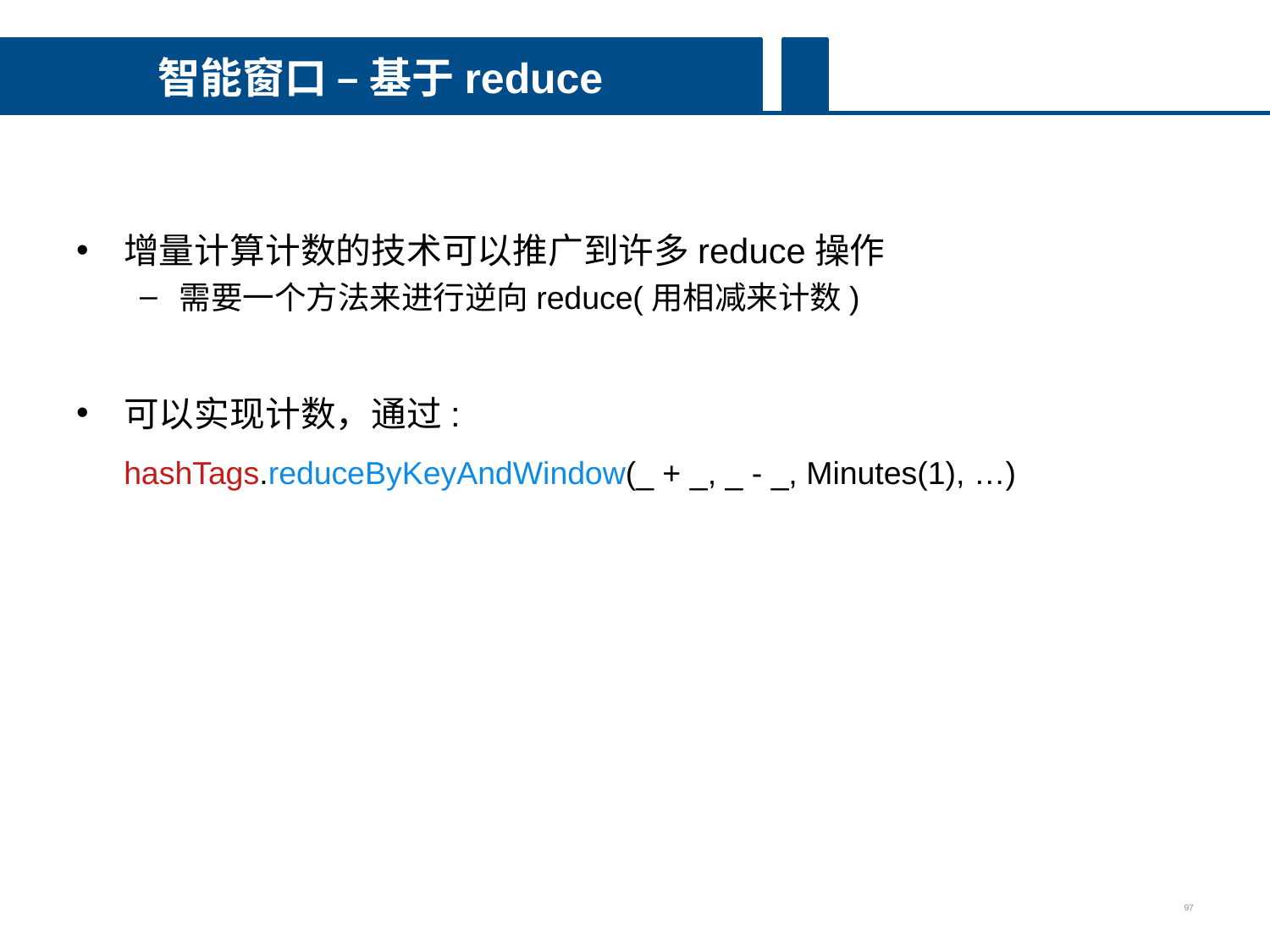

智能窗口 – 基于reduce

增量计算计数的技术可以推广到许多reduce操作
需要一个方法来进行逆向reduce(用相减来计数)

可以实现计数，通过:
	hashTags.reduceByKeyAndWindow(_ + _, _ - _, Minutes(1), …)

97